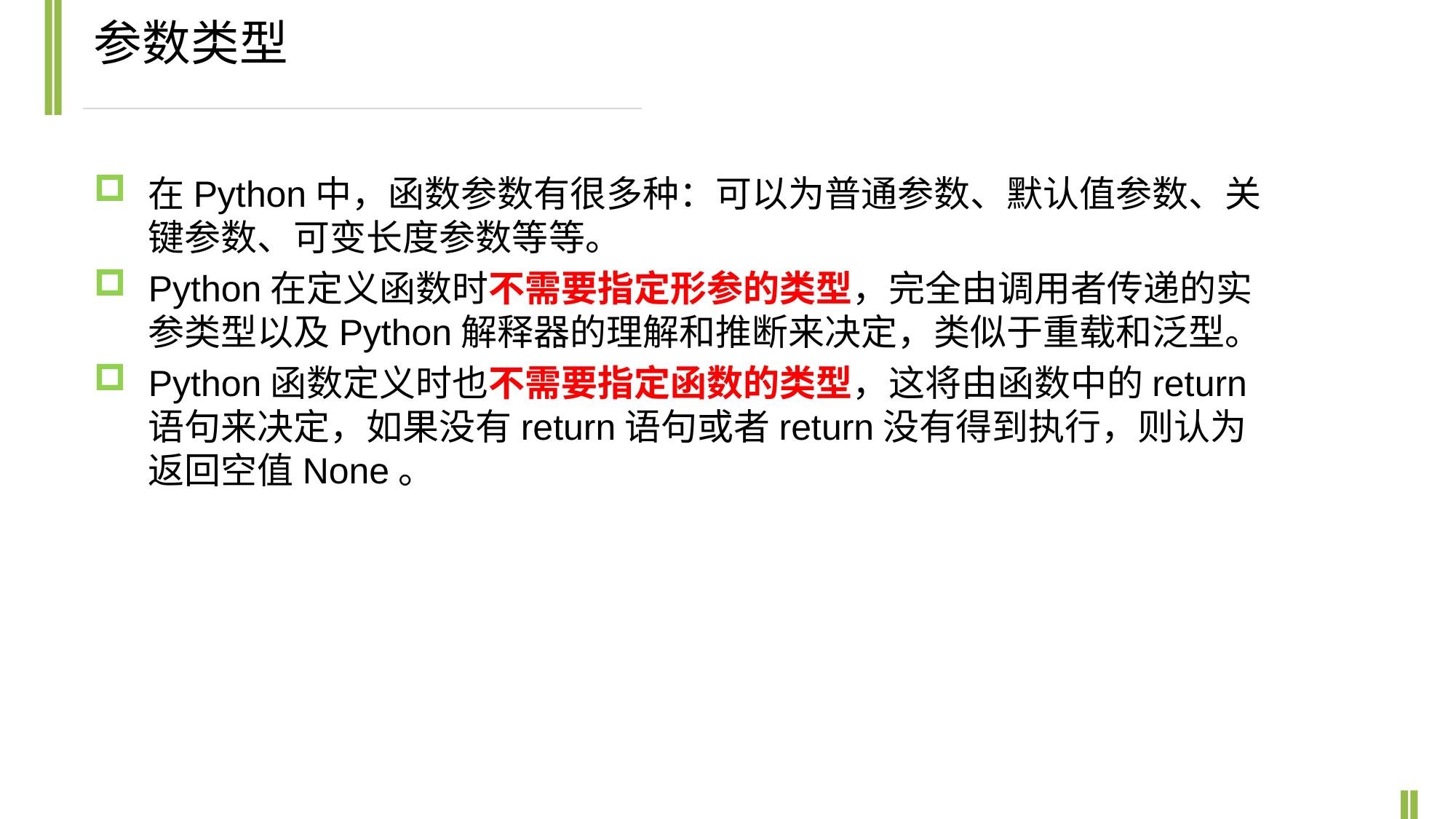

参数类型

在Python中，函数参数有很多种：可以为普通参数、默认值参数、关键参数、可变长度参数等等。
Python在定义函数时不需要指定形参的类型，完全由调用者传递的实参类型以及Python解释器的理解和推断来决定，类似于重载和泛型。
Python函数定义时也不需要指定函数的类型，这将由函数中的return语句来决定，如果没有return语句或者return没有得到执行，则认为返回空值None。